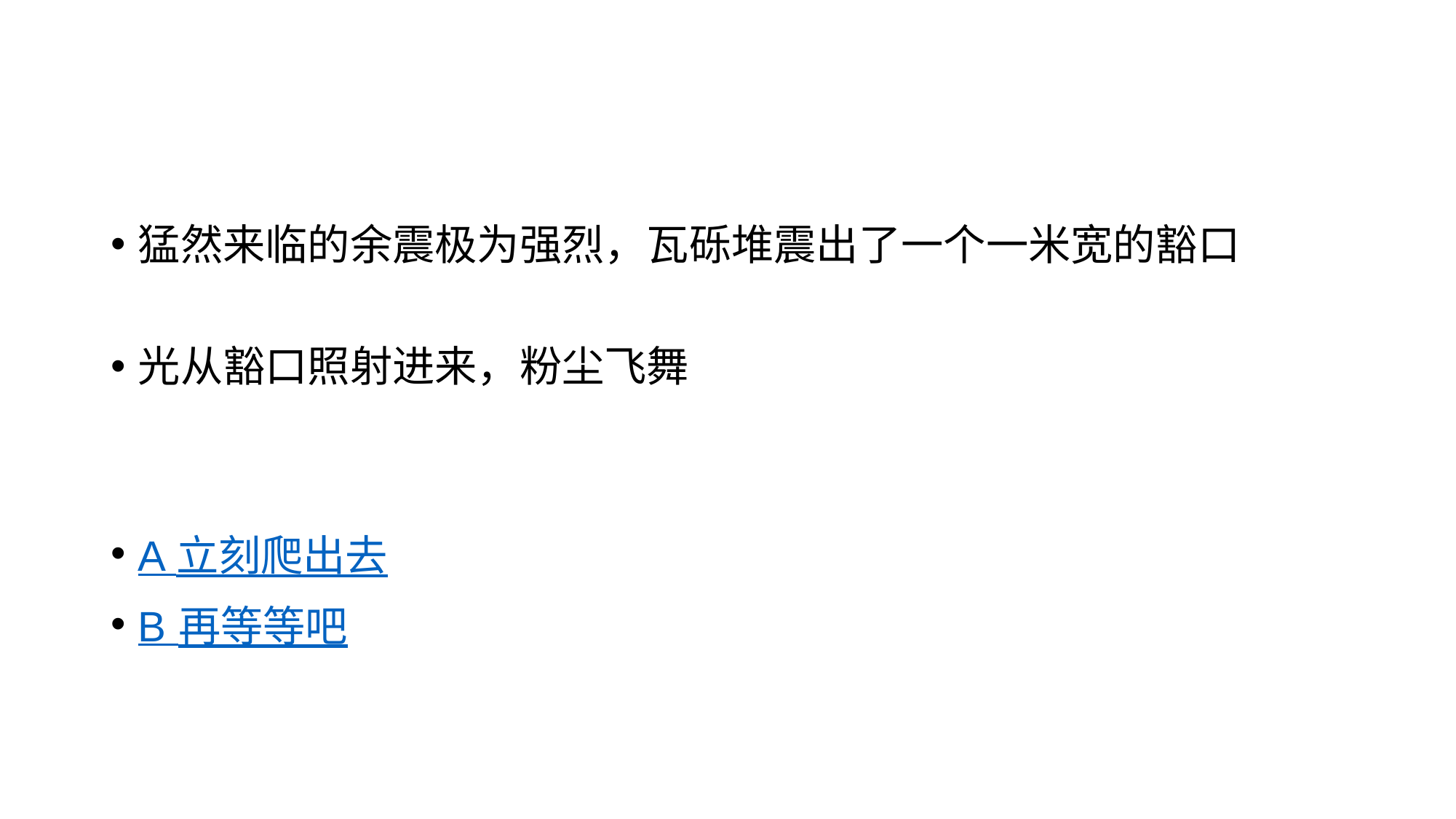

猛然来临的余震极为强烈，瓦砾堆震出了一个一米宽的豁口

光从豁口照射进来，粉尘飞舞

A 立刻爬出去
B 再等等吧